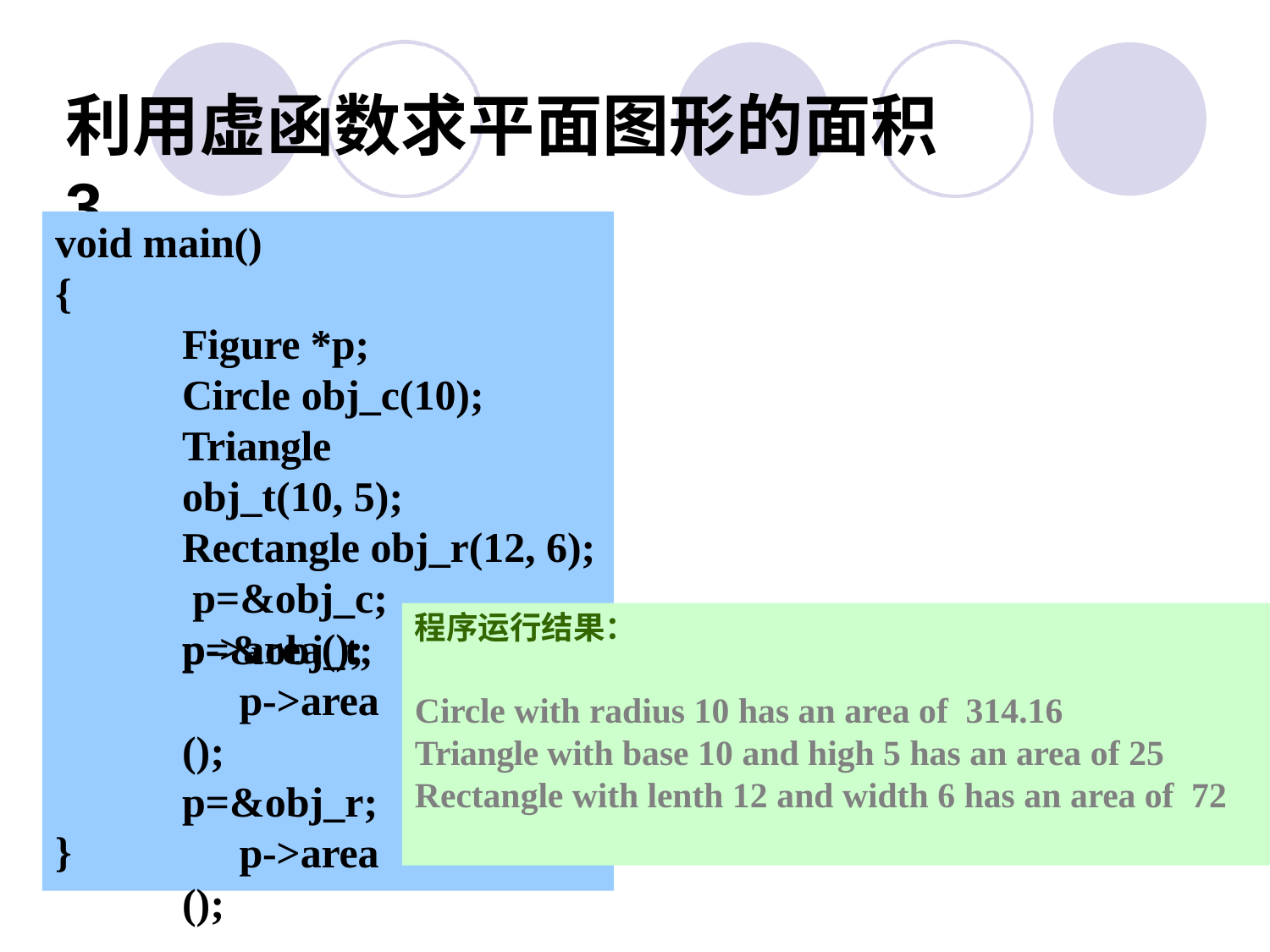

# 利用虚函数求平面图形的面积3

void main()
{
Figure *p;  Circle obj_c(10);
Triangle obj_t(10, 5);
Rectangle obj_r(12, 6);  p=&obj_c;
p->area();

程序运行结果：
p=&obj_t;  p->area ();  p=&obj_r;  p->area ();
Circle with radius 10 has an area of 314.16
Triangle with base 10 and high 5 has an area of 25
Rectangle with lenth 12 and width 6 has an area of 72
}